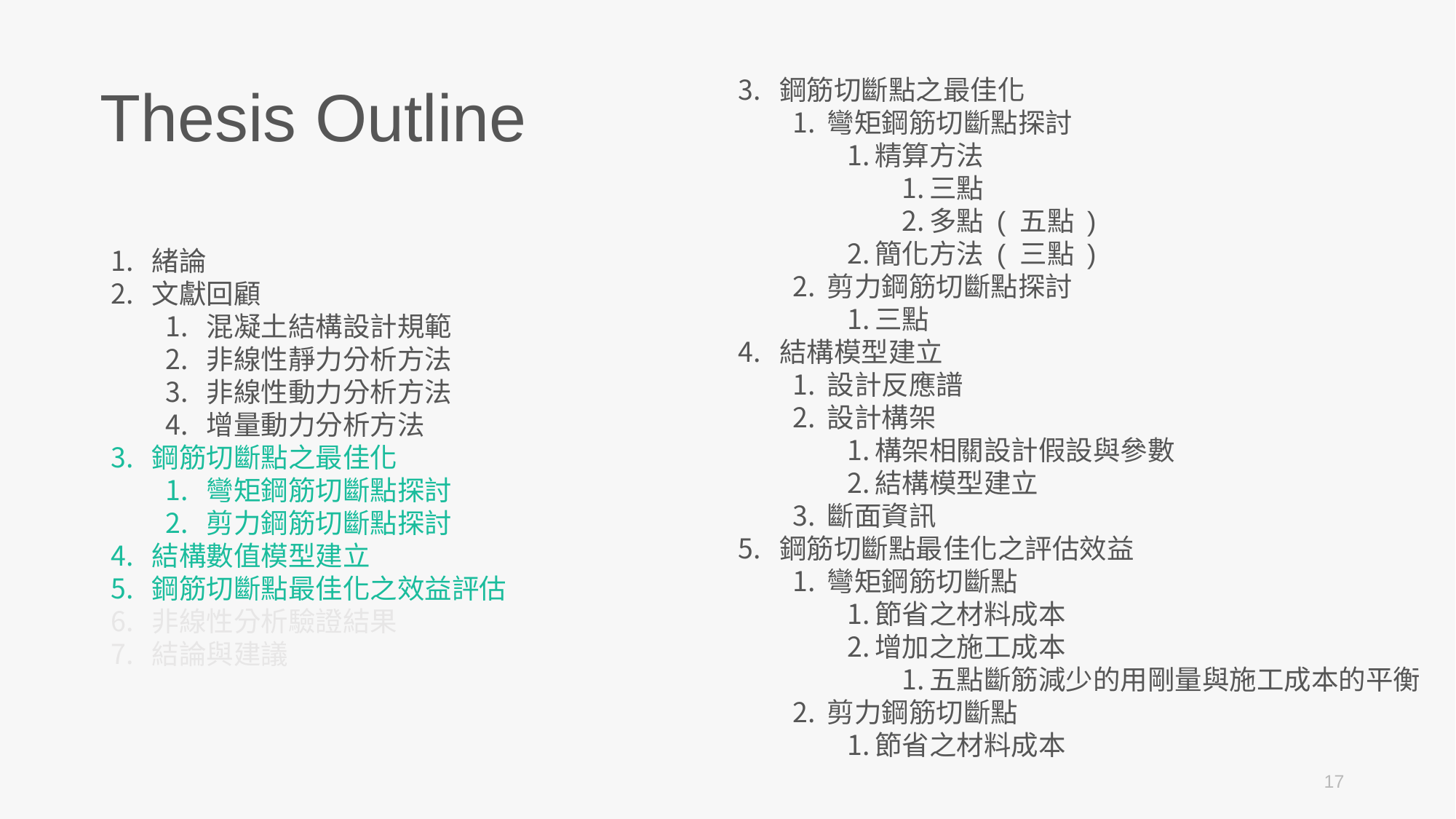

鋼筋切斷點之最佳化
彎矩鋼筋切斷點探討
精算方法
三點
多點 ( 五點 )
簡化方法 ( 三點 )
剪力鋼筋切斷點探討
三點
結構模型建立
設計反應譜
設計構架
構架相關設計假設與參數
結構模型建立
斷面資訊
鋼筋切斷點最佳化之評估效益
彎矩鋼筋切斷點
節省之材料成本
增加之施工成本
五點斷筋減少的用剛量與施工成本的平衡
剪力鋼筋切斷點
節省之材料成本
Thesis Outline
緒論
文獻回顧
混凝土結構設計規範
非線性靜力分析方法
非線性動力分析方法
增量動力分析方法
鋼筋切斷點之最佳化
彎矩鋼筋切斷點探討
剪力鋼筋切斷點探討
結構數值模型建立
鋼筋切斷點最佳化之效益評估
非線性分析驗證結果
結論與建議
17